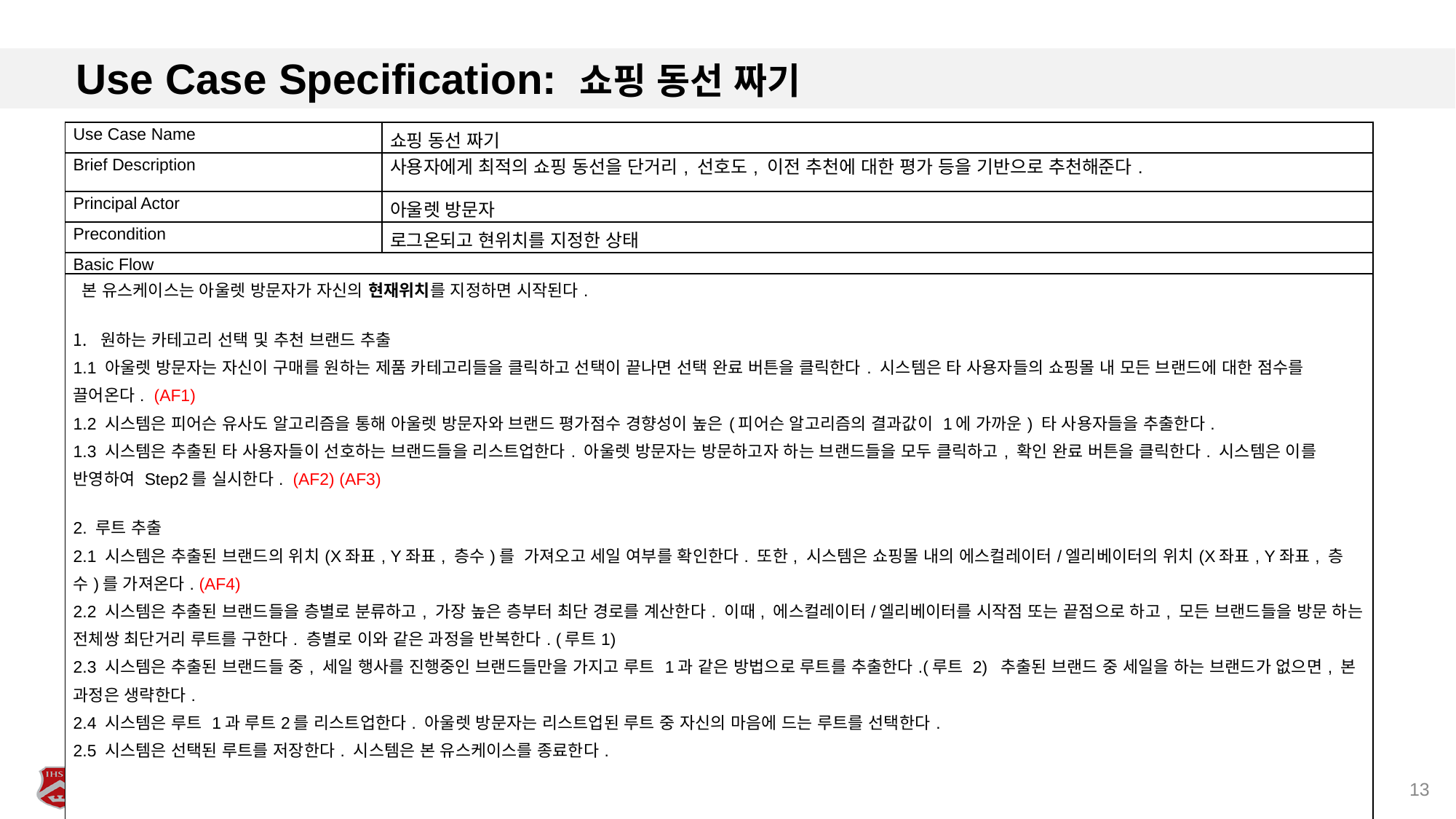

# Use Case Specification: 쇼핑 동선 짜기
| Use Case Name | 쇼핑 동선 짜기 |
| --- | --- |
| Brief Description | 사용자에게 최적의 쇼핑 동선을 단거리, 선호도, 이전 추천에 대한 평가 등을 기반으로 추천해준다. |
| Principal Actor | 아울렛 방문자 |
| Precondition | 로그온되고 현위치를 지정한 상태 |
| Basic Flow |  |
| 본 유스케이스는 아울렛 방문자가 자신의 현재위치를 지정하면 시작된다. 원하는 카테고리 선택 및 추천 브랜드 추출 1.1 아울렛 방문자는 자신이 구매를 원하는 제품 카테고리들을 클릭하고 선택이 끝나면 선택 완료 버튼을 클릭한다. 시스템은 타 사용자들의 쇼핑몰 내 모든 브랜드에 대한 점수를 끌어온다. (AF1) 1.2 시스템은 피어슨 유사도 알고리즘을 통해 아울렛 방문자와 브랜드 평가점수 경향성이 높은(피어슨 알고리즘의 결과값이 1에 가까운) 타 사용자들을 추출한다. 1.3 시스템은 추출된 타 사용자들이 선호하는 브랜드들을 리스트업한다. 아울렛 방문자는 방문하고자 하는 브랜드들을 모두 클릭하고, 확인 완료 버튼을 클릭한다. 시스템은 이를 반영하여 Step2를 실시한다. (AF2) (AF3) 2. 루트 추출 2.1 시스템은 추출된 브랜드의 위치(X좌표, Y좌표, 층수)를 가져오고 세일 여부를 확인한다. 또한, 시스템은 쇼핑몰 내의 에스컬레이터/엘리베이터의 위치(X좌표, Y좌표, 층수)를 가져온다. (AF4) 2.2 시스템은 추출된 브랜드들을 층별로 분류하고, 가장 높은 층부터 최단 경로를 계산한다. 이때, 에스컬레이터/엘리베이터를 시작점 또는 끝점으로 하고, 모든 브랜드들을 방문 하는 전체쌍 최단거리 루트를 구한다. 층별로 이와 같은 과정을 반복한다. (루트1) 2.3 시스템은 추출된 브랜드들 중, 세일 행사를 진행중인 브랜드들만을 가지고 루트 1과 같은 방법으로 루트를 추출한다.(루트 2) 추출된 브랜드 중 세일을 하는 브랜드가 없으면, 본 과정은 생략한다. 2.4 시스템은 루트 1과 루트2를 리스트업한다. 아울렛 방문자는 리스트업된 루트 중 자신의 마음에 드는 루트를 선택한다. 2.5 시스템은 선택된 루트를 저장한다. 시스템은 본 유스케이스를 종료한다. |  |
13